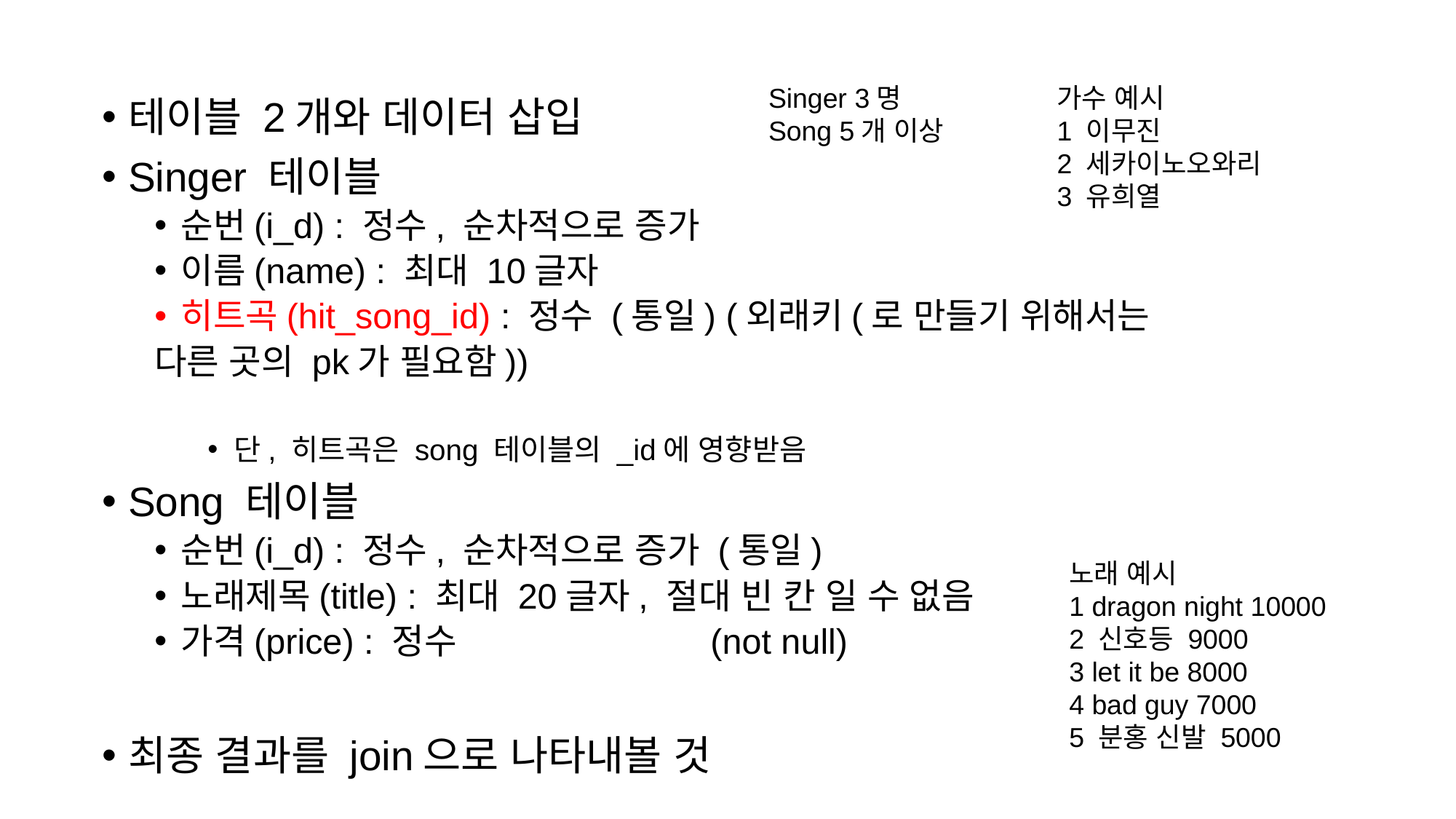

Singer 3명
Song 5개 이상
가수 예시
1 이무진
2 세카이노오와리
3 유희열
테이블 2개와 데이터 삽입
Singer 테이블
순번(i_d) : 정수, 순차적으로 증가
이름(name) : 최대 10글자
히트곡(hit_song_id) : 정수 (통일) (외래키(로 만들기 위해서는
						다른 곳의 pk가 필요함))

단, 히트곡은 song 테이블의 _id에 영향받음
Song 테이블
순번(i_d) : 정수, 순차적으로 증가 (통일)
노래제목(title) : 최대 20글자, 절대 빈 칸 일 수 없음
가격(price) : 정수                         (not null)

최종 결과를 join으로 나타내볼 것
노래 예시
1 dragon night 10000
2 신호등 9000
3 let it be 8000
4 bad guy 7000
5 분홍 신발 5000